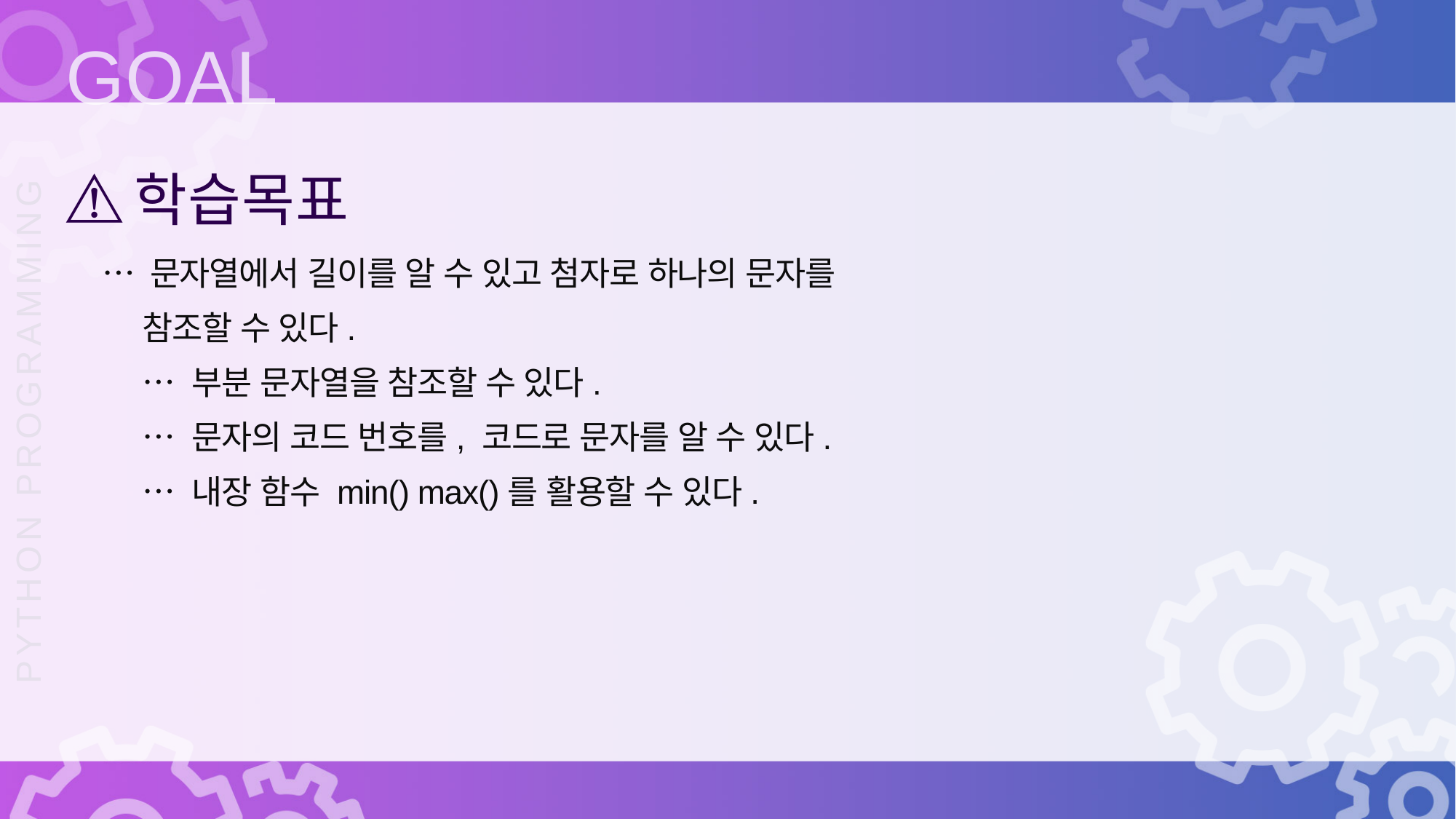

학습목표
… 문자열에서 길이를 알 수 있고 첨자로 하나의 문자를
참조할 수 있다.
… 부분 문자열을 참조할 수 있다.
… 문자의 코드 번호를, 코드로 문자를 알 수 있다.
… 내장 함수 min() max()를 활용할 수 있다.